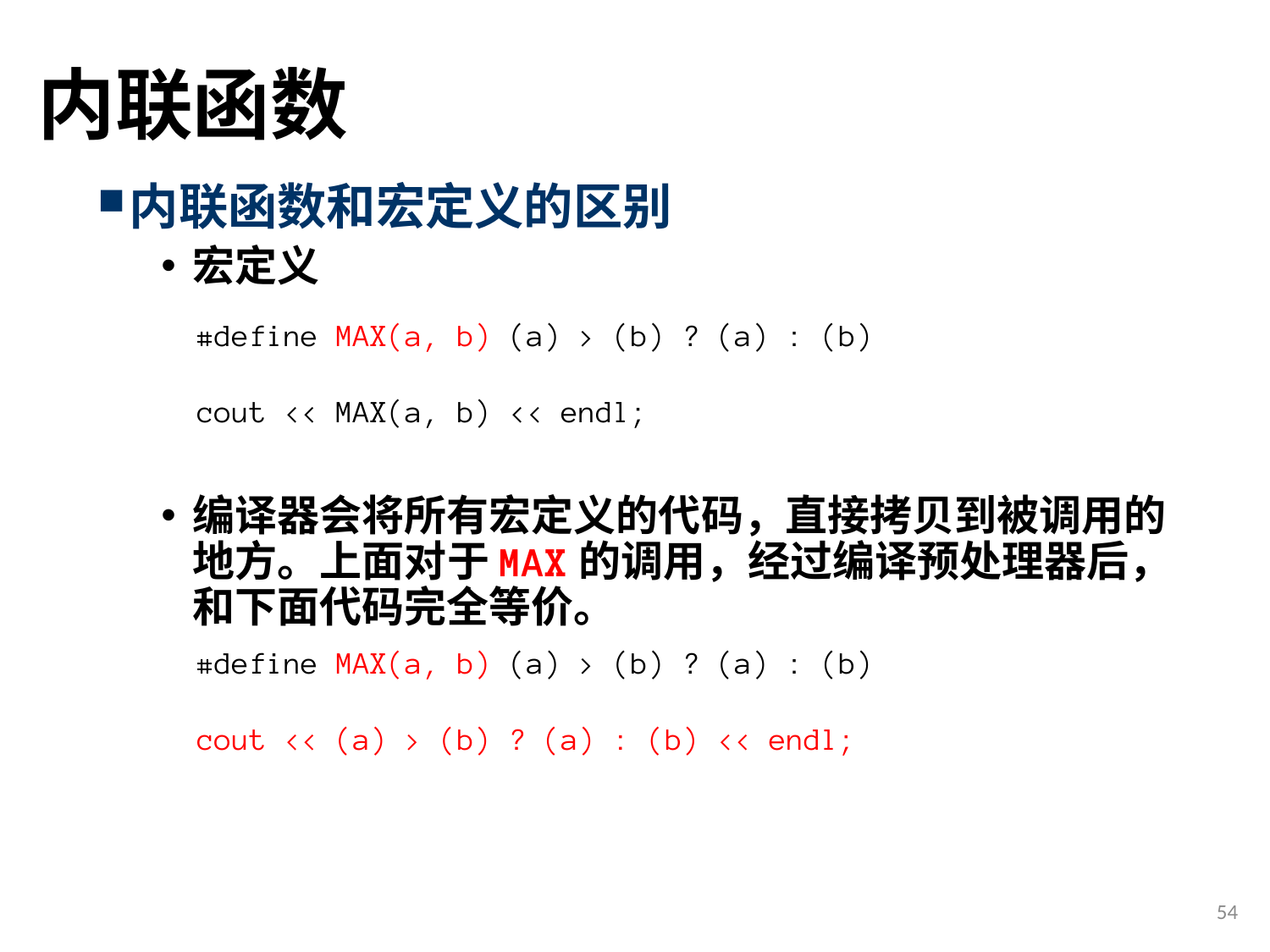

# 内联函数
内联函数和宏定义的区别
宏定义

编译器会将所有宏定义的代码，直接拷贝到被调用的地方。上面对于MAX的调用，经过编译预处理器后，和下面代码完全等价。

#define MAX(a, b) (a) > (b) ? (a) : (b)

cout << MAX(a, b) << endl;
#define MAX(a, b) (a) > (b) ? (a) : (b)

cout << (a) > (b) ? (a) : (b) << endl;
54